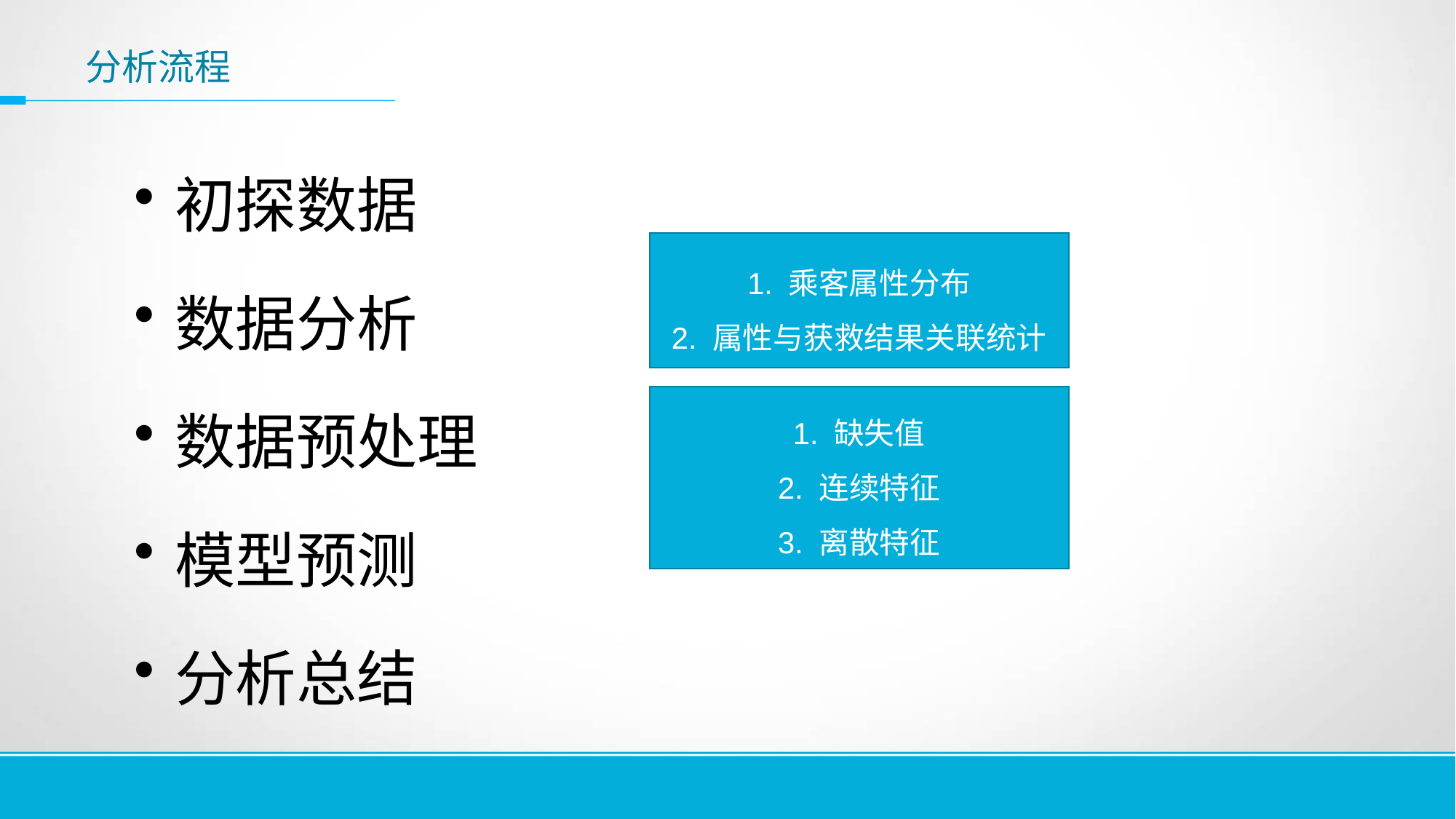

# 分析流程
初探数据
数据分析
数据预处理
模型预测
分析总结
1. 乘客属性分布
2. 属性与获救结果关联统计
1. 缺失值
2. 连续特征
3. 离散特征